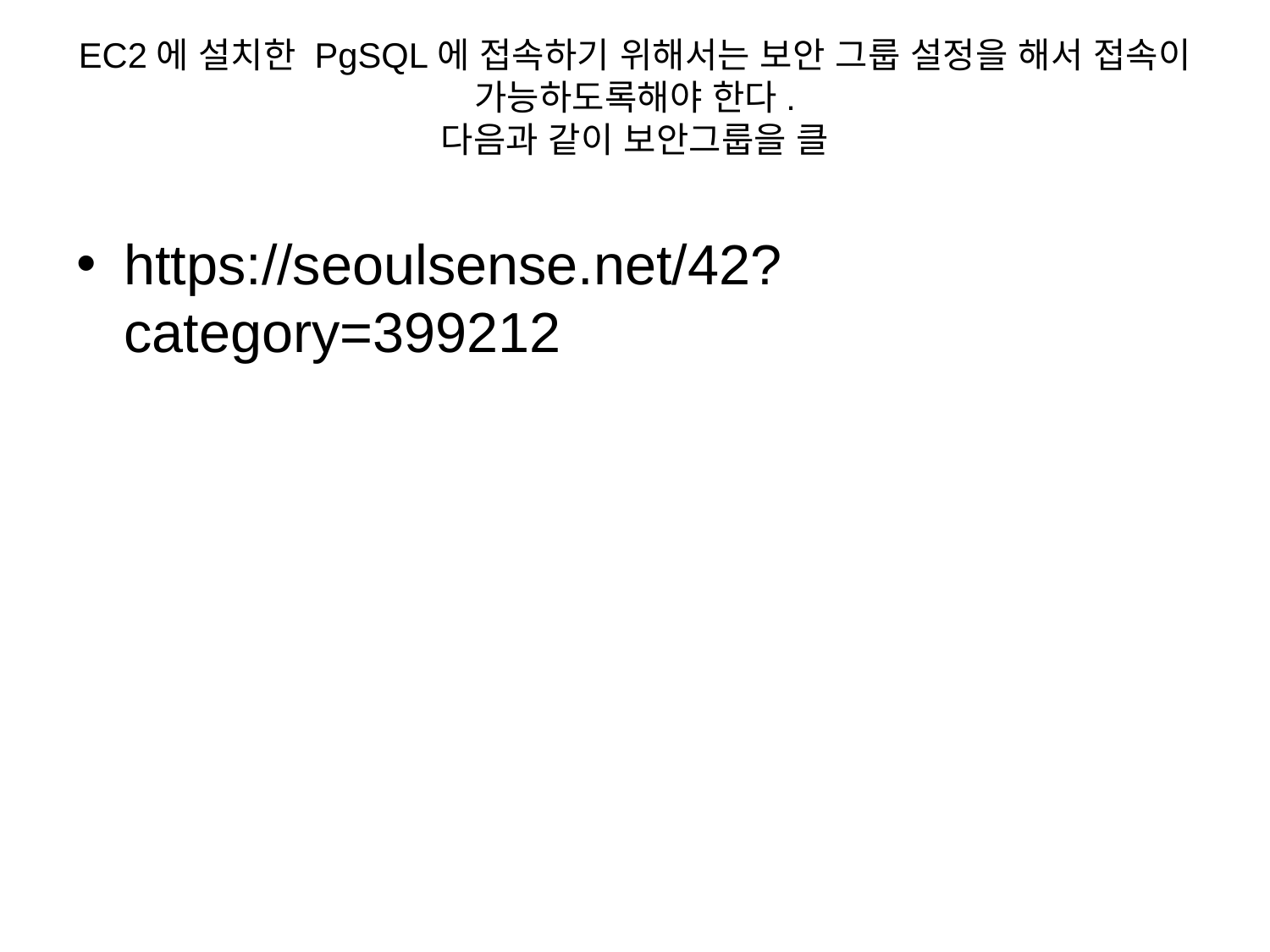

# EC2에 설치한 PgSQL에 접속하기 위해서는 보안 그룹 설정을 해서 접속이 가능하도록해야 한다. 다음과 같이 보안그룹을 클
https://seoulsense.net/42?category=399212